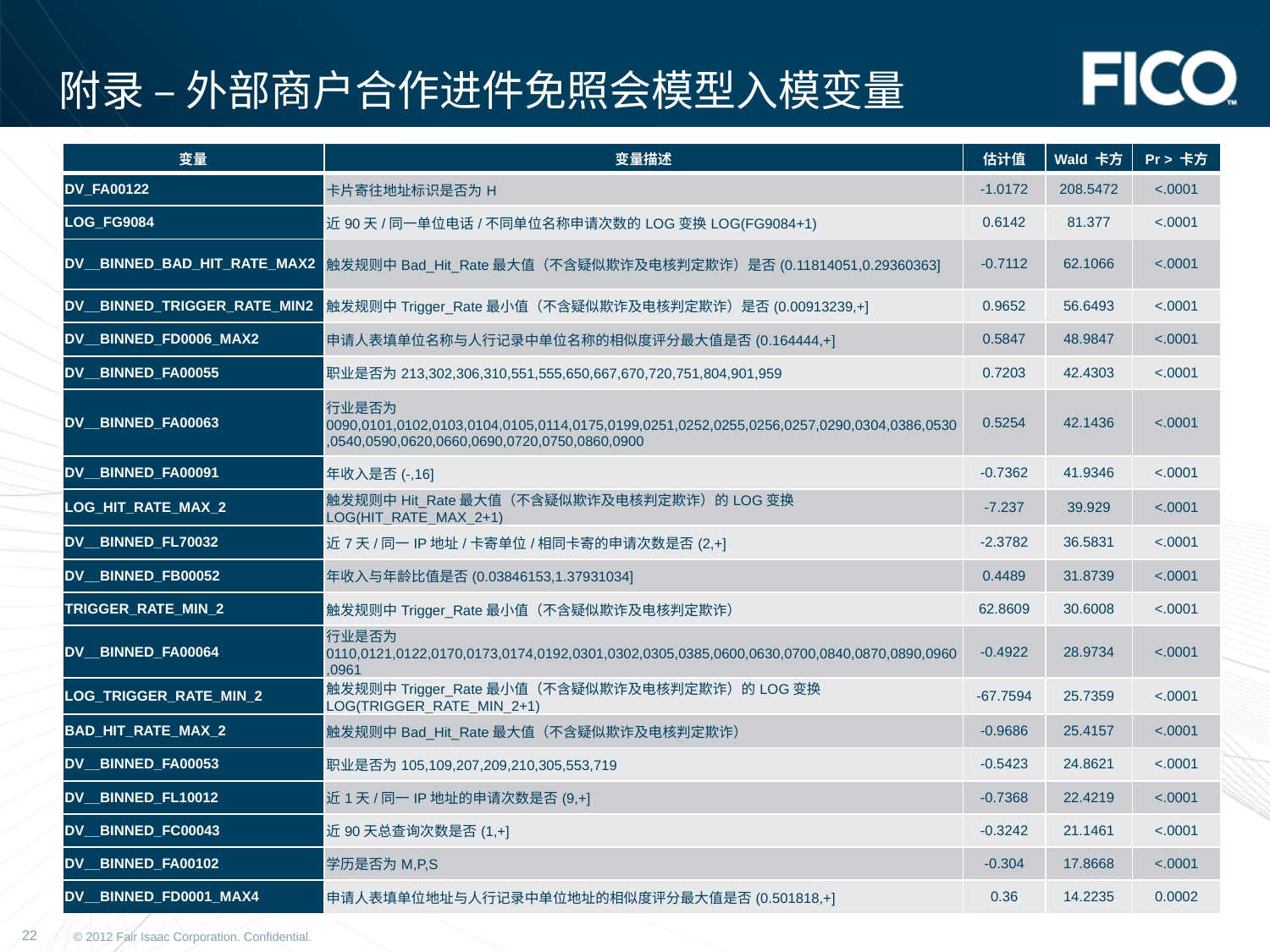

# 附录 – 外部商户合作进件免照会模型入模变量
| 变量 | 变量描述 | 估计值 | Wald 卡方 | Pr > 卡方 |
| --- | --- | --- | --- | --- |
| DV\_FA00122 | 卡片寄往地址标识是否为H | -1.0172 | 208.5472 | <.0001 |
| LOG\_FG9084 | 近90天/同一单位电话/不同单位名称申请次数的LOG变换LOG(FG9084+1) | 0.6142 | 81.377 | <.0001 |
| DV\_\_BINNED\_BAD\_HIT\_RATE\_MAX2 | 触发规则中Bad\_Hit\_Rate最大值（不含疑似欺诈及电核判定欺诈）是否(0.11814051,0.29360363] | -0.7112 | 62.1066 | <.0001 |
| DV\_\_BINNED\_TRIGGER\_RATE\_MIN2 | 触发规则中Trigger\_Rate最小值（不含疑似欺诈及电核判定欺诈）是否(0.00913239,+] | 0.9652 | 56.6493 | <.0001 |
| DV\_\_BINNED\_FD0006\_MAX2 | 申请人表填单位名称与人行记录中单位名称的相似度评分最大值是否(0.164444,+] | 0.5847 | 48.9847 | <.0001 |
| DV\_\_BINNED\_FA00055 | 职业是否为213,302,306,310,551,555,650,667,670,720,751,804,901,959 | 0.7203 | 42.4303 | <.0001 |
| DV\_\_BINNED\_FA00063 | 行业是否为 0090,0101,0102,0103,0104,0105,0114,0175,0199,0251,0252,0255,0256,0257,0290,0304,0386,0530,0540,0590,0620,0660,0690,0720,0750,0860,0900 | 0.5254 | 42.1436 | <.0001 |
| DV\_\_BINNED\_FA00091 | 年收入是否(-,16] | -0.7362 | 41.9346 | <.0001 |
| LOG\_HIT\_RATE\_MAX\_2 | 触发规则中Hit\_Rate最大值（不含疑似欺诈及电核判定欺诈）的LOG变换LOG(HIT\_RATE\_MAX\_2+1) | -7.237 | 39.929 | <.0001 |
| DV\_\_BINNED\_FL70032 | 近7天/同一IP地址/卡寄单位/相同卡寄的申请次数是否(2,+] | -2.3782 | 36.5831 | <.0001 |
| DV\_\_BINNED\_FB00052 | 年收入与年龄比值是否(0.03846153,1.37931034] | 0.4489 | 31.8739 | <.0001 |
| TRIGGER\_RATE\_MIN\_2 | 触发规则中Trigger\_Rate最小值（不含疑似欺诈及电核判定欺诈） | 62.8609 | 30.6008 | <.0001 |
| DV\_\_BINNED\_FA00064 | 行业是否为0110,0121,0122,0170,0173,0174,0192,0301,0302,0305,0385,0600,0630,0700,0840,0870,0890,0960,0961 | -0.4922 | 28.9734 | <.0001 |
| LOG\_TRIGGER\_RATE\_MIN\_2 | 触发规则中Trigger\_Rate最小值（不含疑似欺诈及电核判定欺诈）的LOG变换LOG(TRIGGER\_RATE\_MIN\_2+1) | -67.7594 | 25.7359 | <.0001 |
| BAD\_HIT\_RATE\_MAX\_2 | 触发规则中Bad\_Hit\_Rate最大值（不含疑似欺诈及电核判定欺诈） | -0.9686 | 25.4157 | <.0001 |
| DV\_\_BINNED\_FA00053 | 职业是否为105,109,207,209,210,305,553,719 | -0.5423 | 24.8621 | <.0001 |
| DV\_\_BINNED\_FL10012 | 近1天/同一IP地址的申请次数是否(9,+] | -0.7368 | 22.4219 | <.0001 |
| DV\_\_BINNED\_FC00043 | 近90天总查询次数是否(1,+] | -0.3242 | 21.1461 | <.0001 |
| DV\_\_BINNED\_FA00102 | 学历是否为M,P,S | -0.304 | 17.8668 | <.0001 |
| DV\_\_BINNED\_FD0001\_MAX4 | 申请人表填单位地址与人行记录中单位地址的相似度评分最大值是否(0.501818,+] | 0.36 | 14.2235 | 0.0002 |